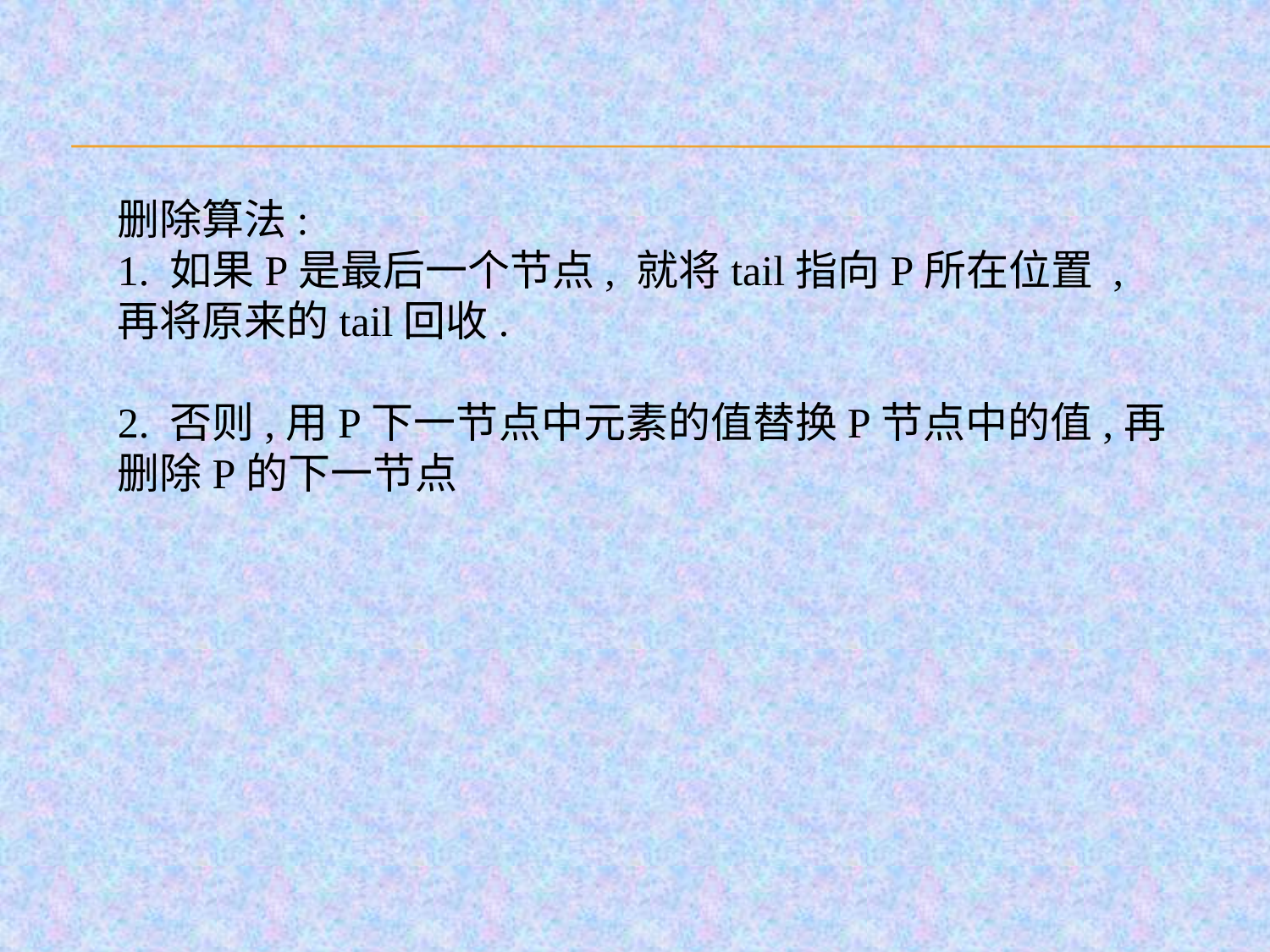

删除算法:
1. 如果P是最后一个节点, 就将tail指向P所在位置 ,再将原来的tail回收.

2. 否则,用P下一节点中元素的值替换P节点中的值,再删除P的下一节点